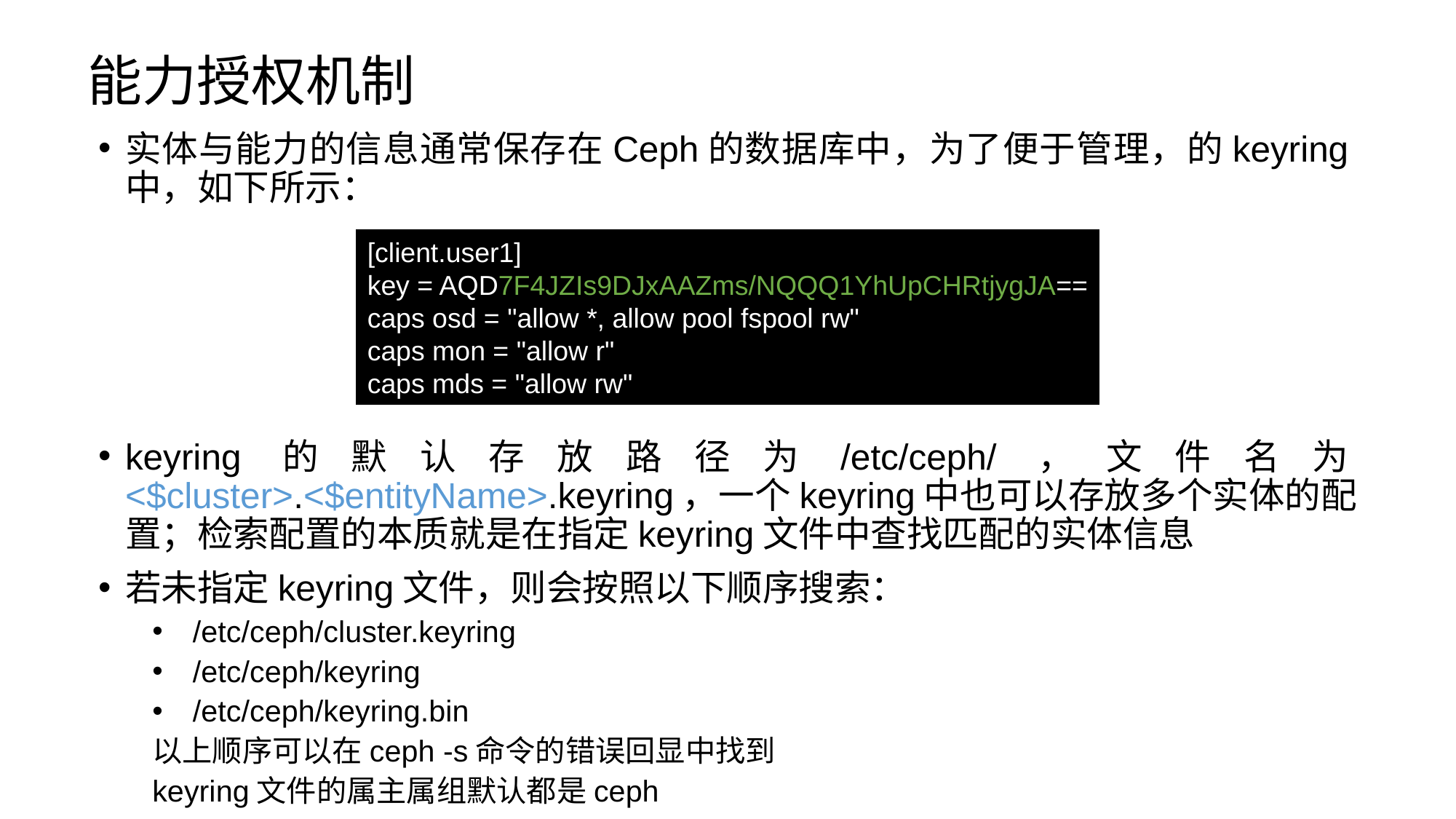

# 能力授权机制
实体与能力的信息通常保存在Ceph的数据库中，为了便于管理，的keyring中，如下所示：

keyring的默认存放路径为/etc/ceph/，文件名为<$cluster>.<$entityName>.keyring，一个keyring中也可以存放多个实体的配置；检索配置的本质就是在指定keyring文件中查找匹配的实体信息
若未指定keyring文件，则会按照以下顺序搜索：
/etc/ceph/cluster.keyring
/etc/ceph/keyring
/etc/ceph/keyring.bin
以上顺序可以在ceph -s命令的错误回显中找到
keyring文件的属主属组默认都是ceph
[client.user1]
key = AQD7F4JZIs9DJxAAZms/NQQQ1YhUpCHRtjygJA==
caps osd = "allow *, allow pool fspool rw"
caps mon = "allow r"
caps mds = "allow rw"